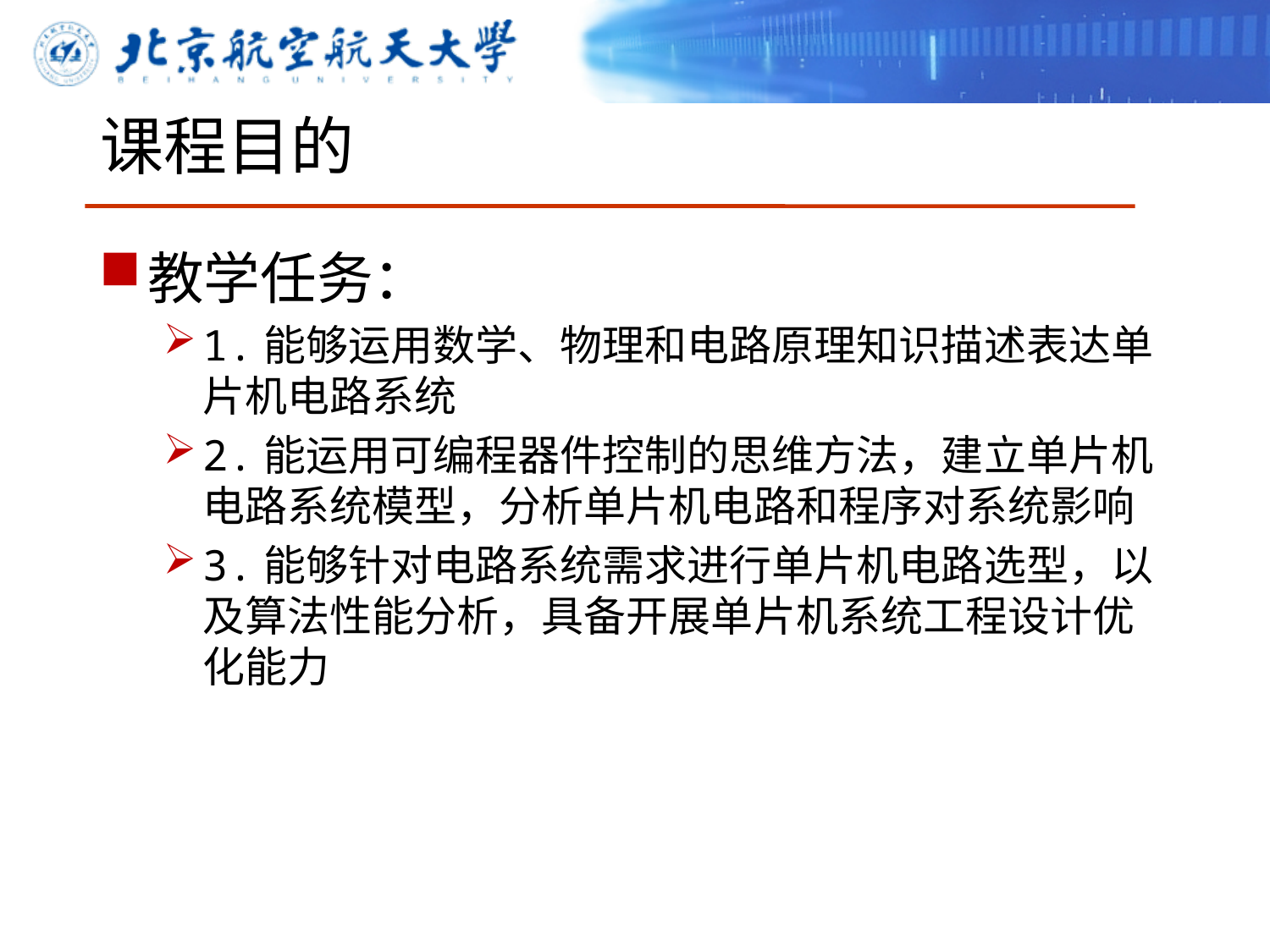

# 课程目的
教学任务：
1.能够运用数学、物理和电路原理知识描述表达单片机电路系统
2.能运用可编程器件控制的思维方法，建立单片机电路系统模型，分析单片机电路和程序对系统影响
3.能够针对电路系统需求进行单片机电路选型，以及算法性能分析，具备开展单片机系统工程设计优化能力